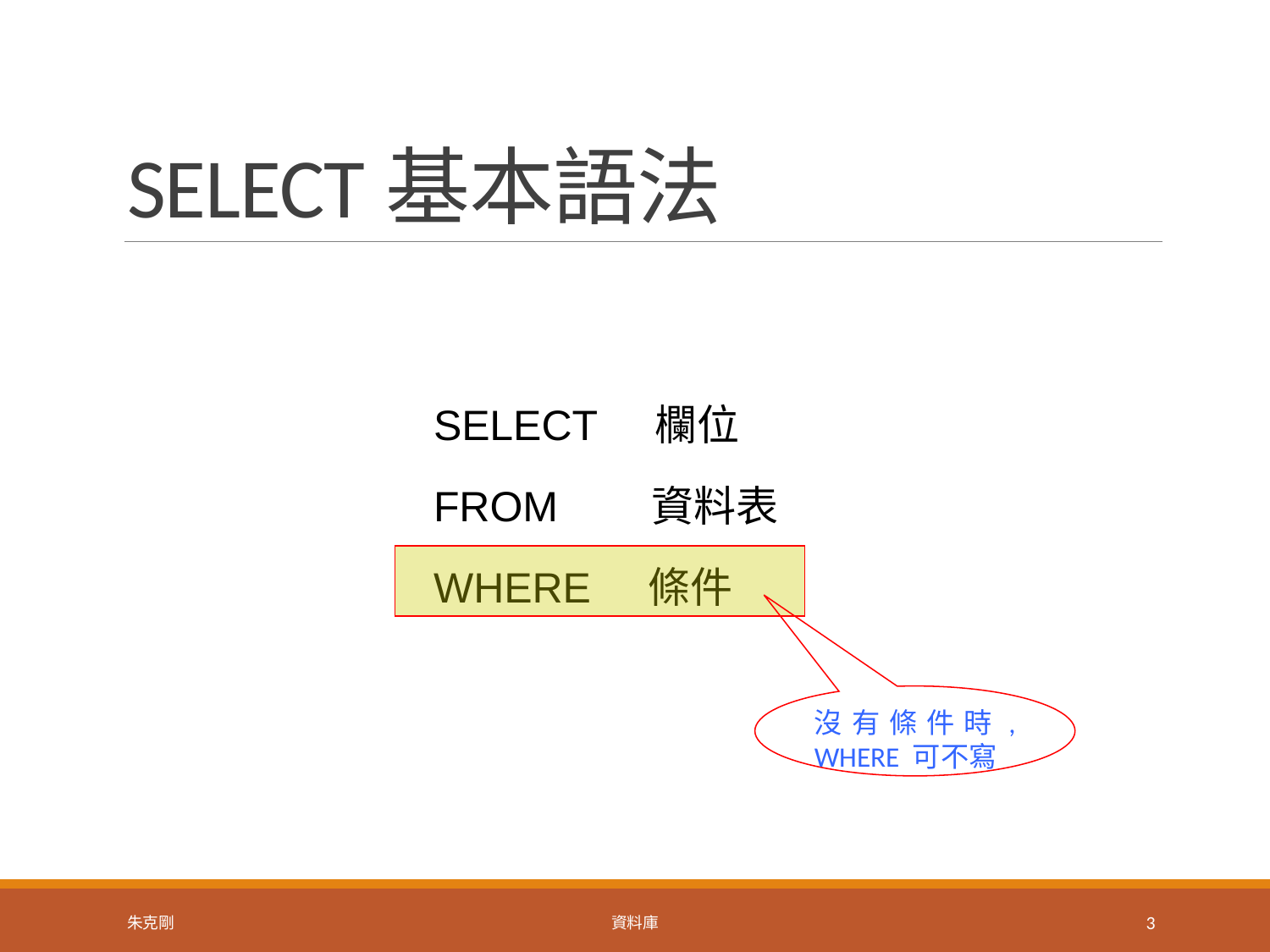

# SELECT基本語法
SELECT    欄位
FROM       資料表
WHERE    條件

沒有條件時, WHERE 可不寫
朱克剛
資料庫
3